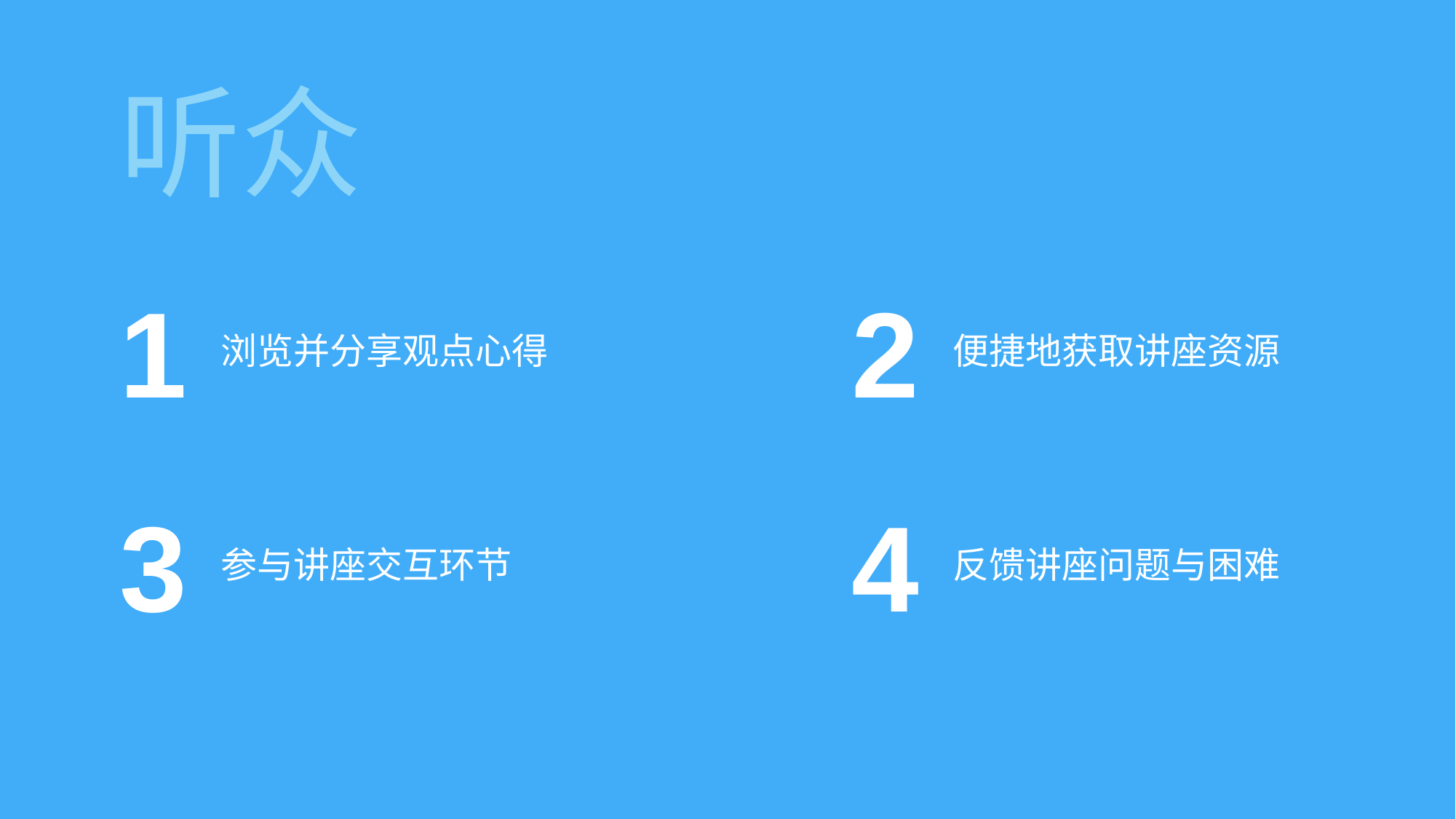

听众
1
浏览并分享观点心得
2
便捷地获取讲座资源
3
参与讲座交互环节
4
反馈讲座问题与困难